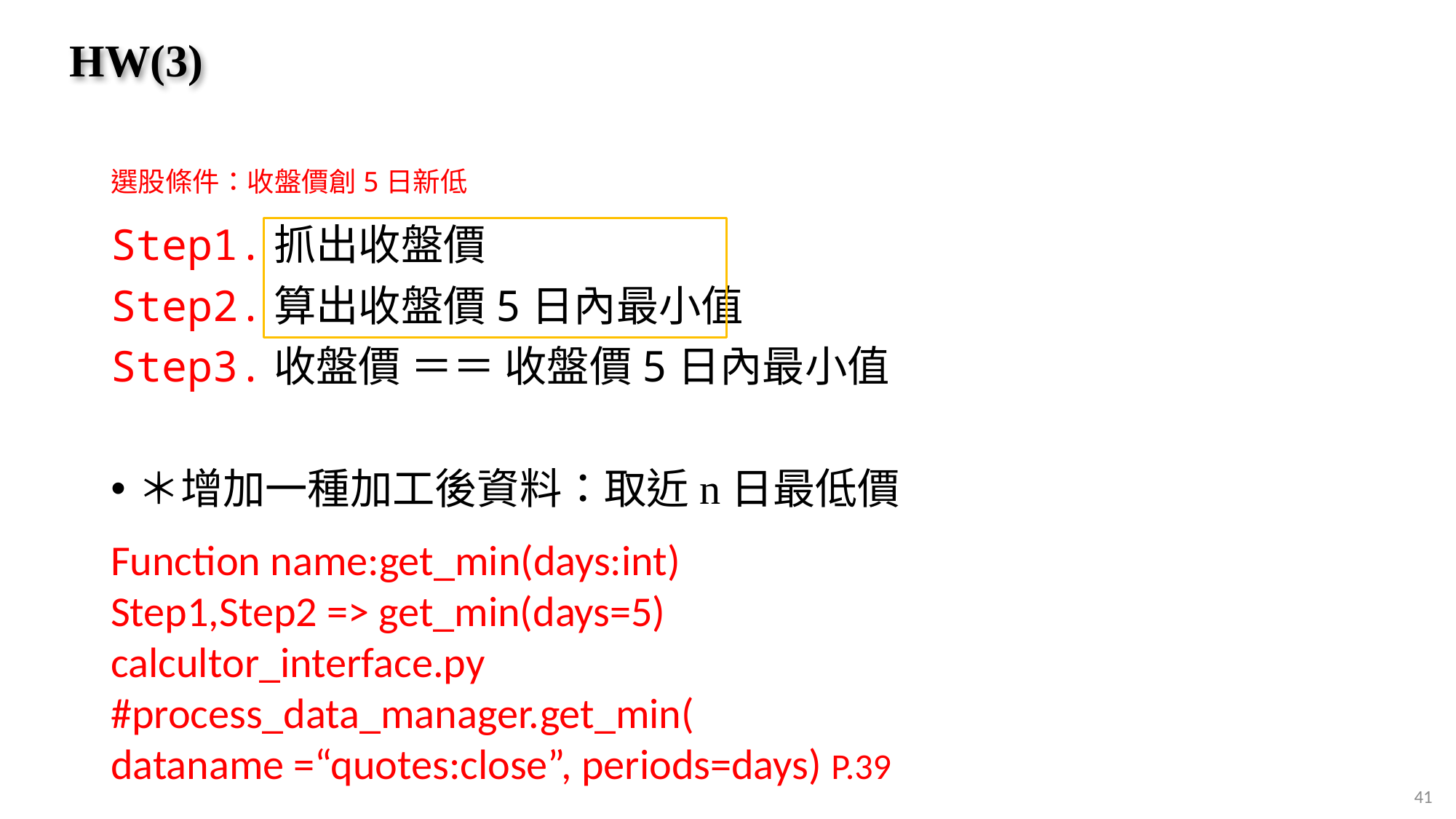

# HW(3)
選股條件：收盤價創5日新低
Step1.抓出收盤價
Step2.算出收盤價5日內最小值
Step3.收盤價 ＝＝ 收盤價5日內最小值

＊增加一種加工後資料：取近n日最低價

Function name:get_min(days:int)
Step1,Step2 => get_min(days=5)
calcultor_interface.py
#process_data_manager.get_min(
dataname =“quotes:close”, periods=days) P.39
41